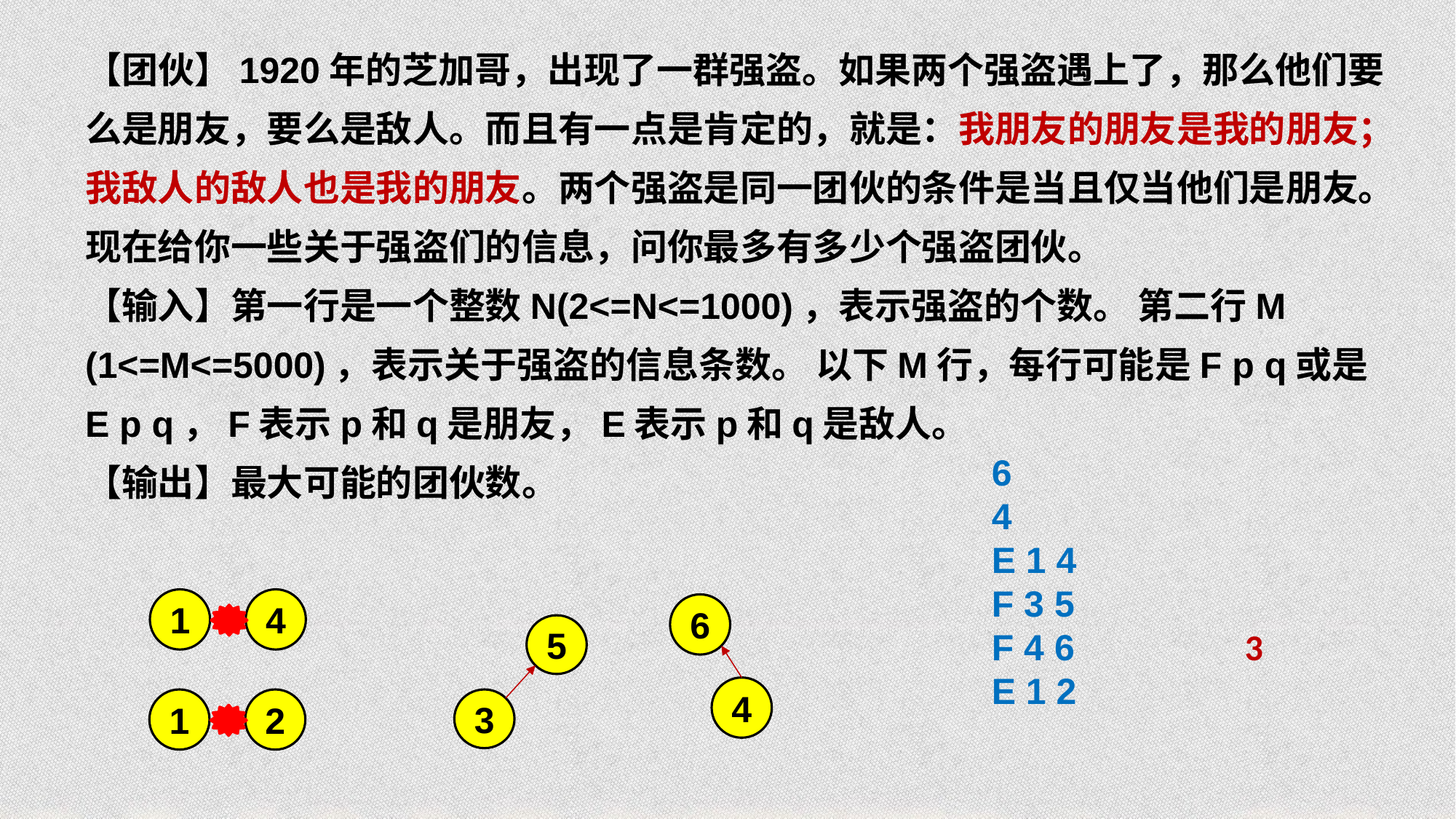

【团伙】1920年的芝加哥，出现了一群强盗。如果两个强盗遇上了，那么他们要么是朋友，要么是敌人。而且有一点是肯定的，就是：我朋友的朋友是我的朋友；我敌人的敌人也是我的朋友。两个强盗是同一团伙的条件是当且仅当他们是朋友。现在给你一些关于强盗们的信息，问你最多有多少个强盗团伙。
【输入】第一行是一个整数N(2<=N<=1000)，表示强盗的个数。 第二行M (1<=M<=5000)，表示关于强盗的信息条数。 以下M行，每行可能是F p q或是E p q，F表示p和q是朋友，E表示p和q是敌人。
【输出】最大可能的团伙数。

6
4
E 1 4
F 3 5
F 4 6
E 1 2
1
4
6

5
3
4
1
2
3